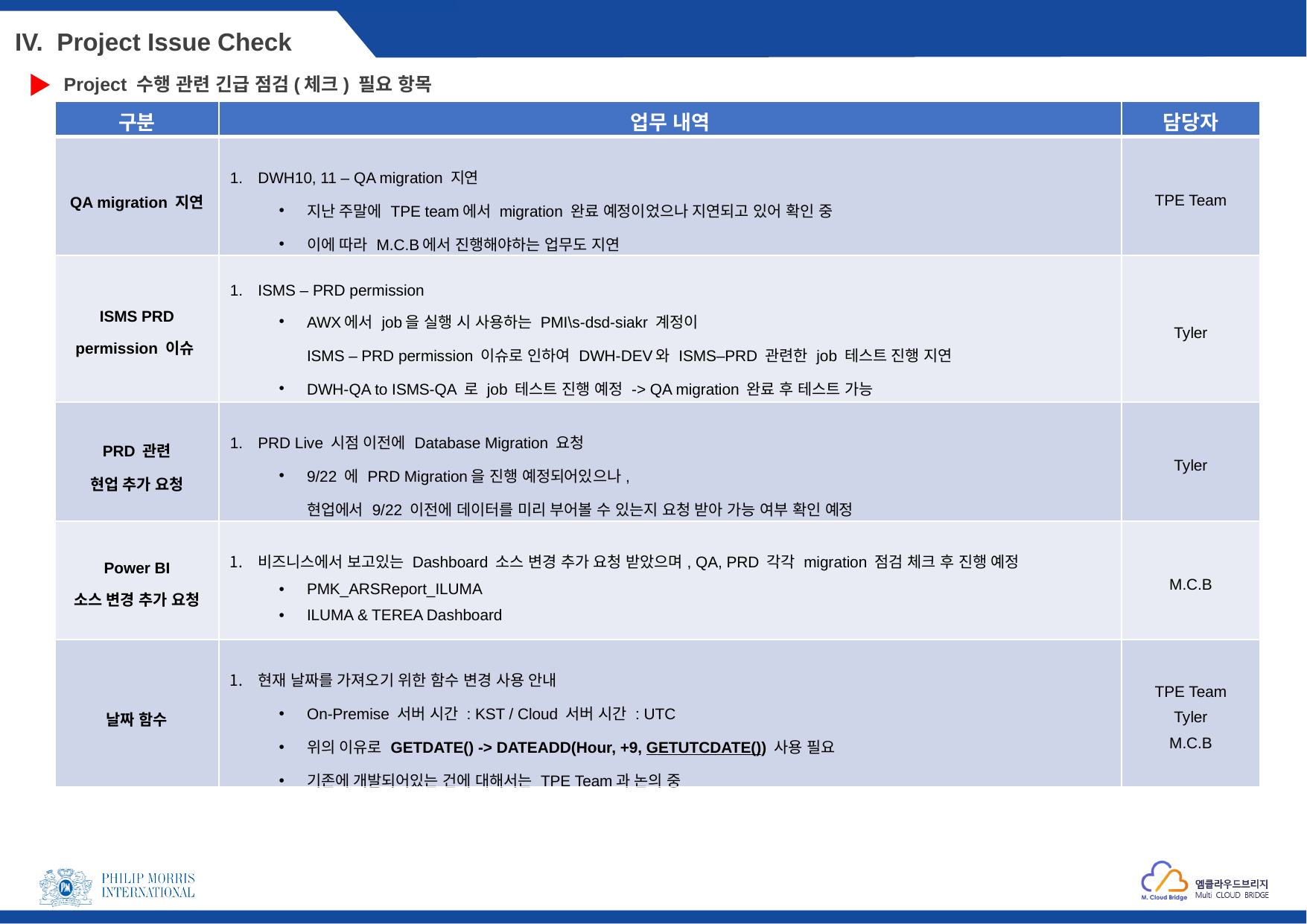

IV.  Project Issue Check
Project 수행 관련 긴급 점검(체크) 필요 항목

| 구분 | 업무 내역 | 담당자 |
| --- | --- | --- |
| QA migration 지연 | DWH10, 11 – QA migration 지연 지난 주말에 TPE team에서 migration 완료 예정이었으나 지연되고 있어 확인 중 이에 따라 M.C.B에서 진행해야하는 업무도 지연 | TPE Team |
| ISMS PRD permission 이슈 | ISMS – PRD permission AWX에서 job을 실행 시 사용하는 PMI\s-dsd-siakr 계정이 ISMS – PRD permission 이슈로 인하여 DWH-DEV와 ISMS–PRD 관련한 job 테스트 진행 지연 DWH-QA to ISMS-QA 로 job 테스트 진행 예정 -> QA migration 완료 후 테스트 가능 | Tyler |
| PRD 관련 현업 추가 요청 | PRD Live 시점 이전에 Database Migration 요청 9/22 에 PRD Migration을 진행 예정되어있으나, 현업에서 9/22 이전에 데이터를 미리 부어볼 수 있는지 요청 받아 가능 여부 확인 예정 | Tyler |
| Power BI 소스 변경 추가 요청 | 비즈니스에서 보고있는 Dashboard 소스 변경 추가 요청 받았으며, QA, PRD 각각 migration 점검 체크 후 진행 예정 PMK\_ARSReport\_ILUMA ILUMA & TEREA Dashboard | M.C.B |
| 날짜 함수 | 현재 날짜를 가져오기 위한 함수 변경 사용 안내 On-Premise 서버 시간 : KST / Cloud 서버 시간 : UTC 위의 이유로 GETDATE() -> DATEADD(Hour, +9, GETUTCDATE()) 사용 필요 기존에 개발되어있는 건에 대해서는 TPE Team과 논의 중 | TPE Team Tyler M.C.B |